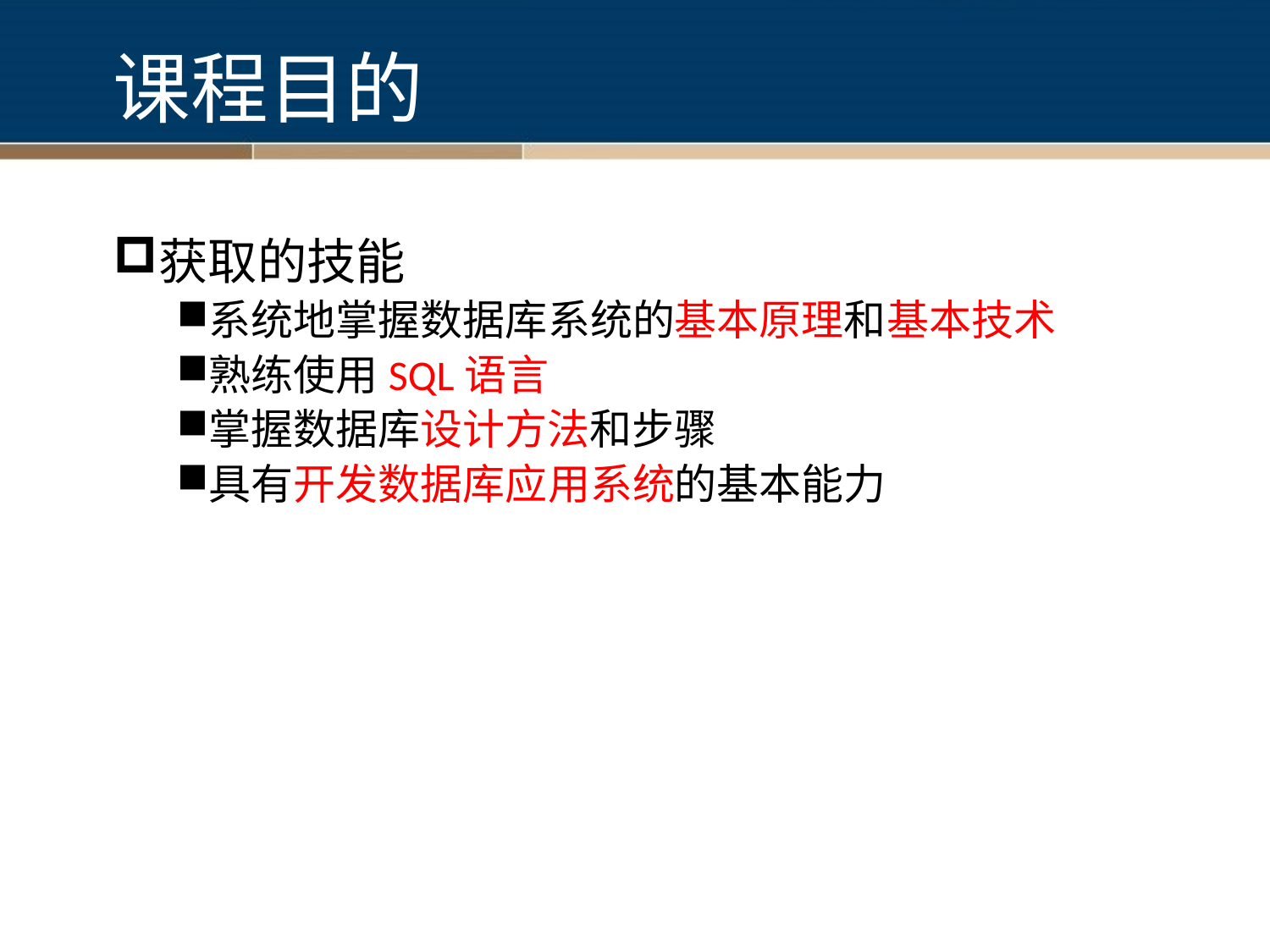

# 课程目的
获取的技能
系统地掌握数据库系统的基本原理和基本技术
熟练使用SQL语言
掌握数据库设计方法和步骤
具有开发数据库应用系统的基本能力